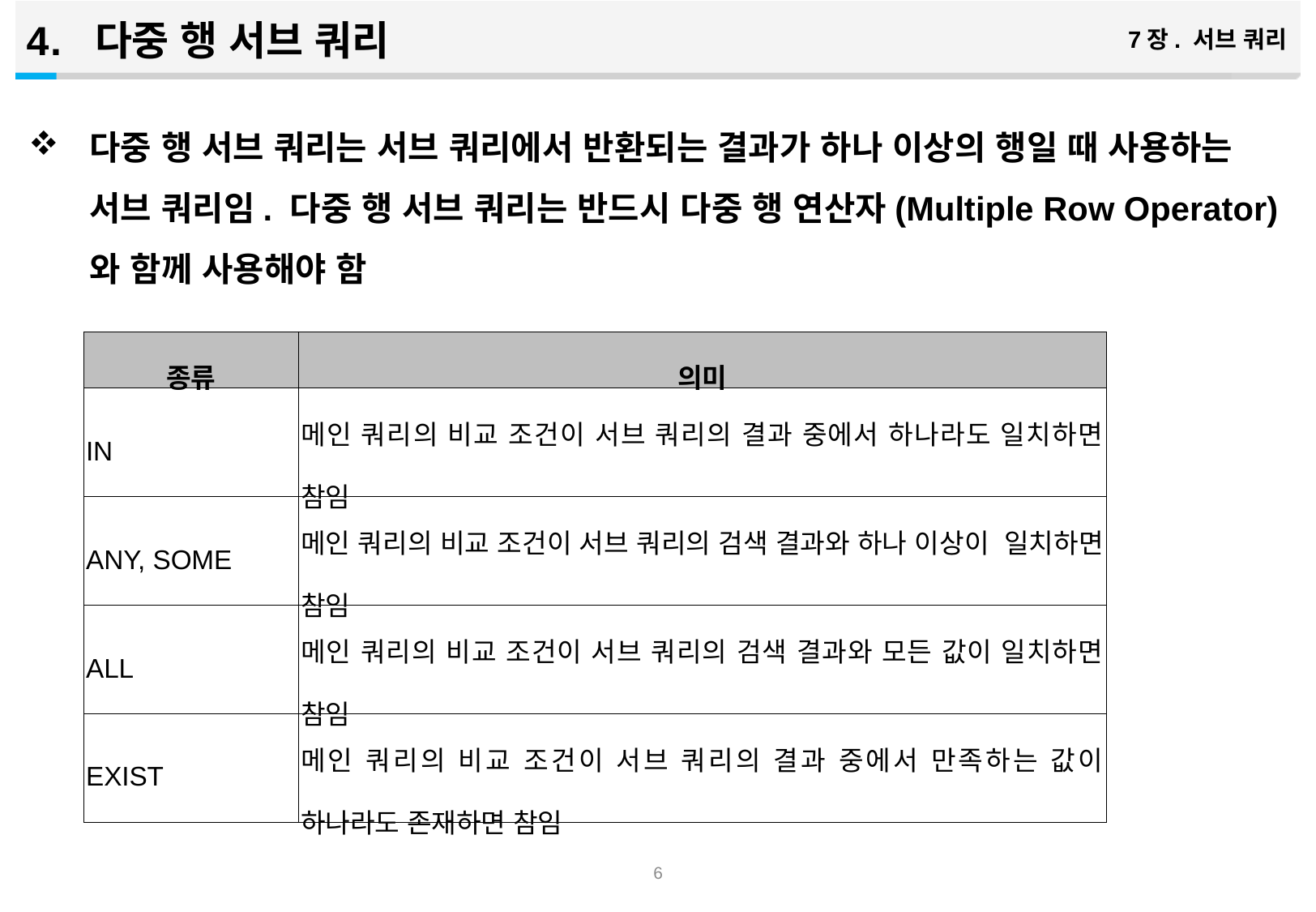

다중 행 서브 쿼리
7장. 서브 쿼리
다중 행 서브 쿼리는 서브 쿼리에서 반환되는 결과가 하나 이상의 행일 때 사용하는 서브 쿼리임. 다중 행 서브 쿼리는 반드시 다중 행 연산자(Multiple Row Operator)와 함께 사용해야 함

| 종류 | 의미 |
| --- | --- |
| IN | 메인 쿼리의 비교 조건이 서브 쿼리의 결과 중에서 하나라도 일치하면 참임 |
| ANY, SOME | 메인 쿼리의 비교 조건이 서브 쿼리의 검색 결과와 하나 이상이 일치하면 참임 |
| ALL | 메인 쿼리의 비교 조건이 서브 쿼리의 검색 결과와 모든 값이 일치하면 참임 |
| EXIST | 메인 쿼리의 비교 조건이 서브 쿼리의 결과 중에서 만족하는 값이 하나라도 존재하면 참임 |
6